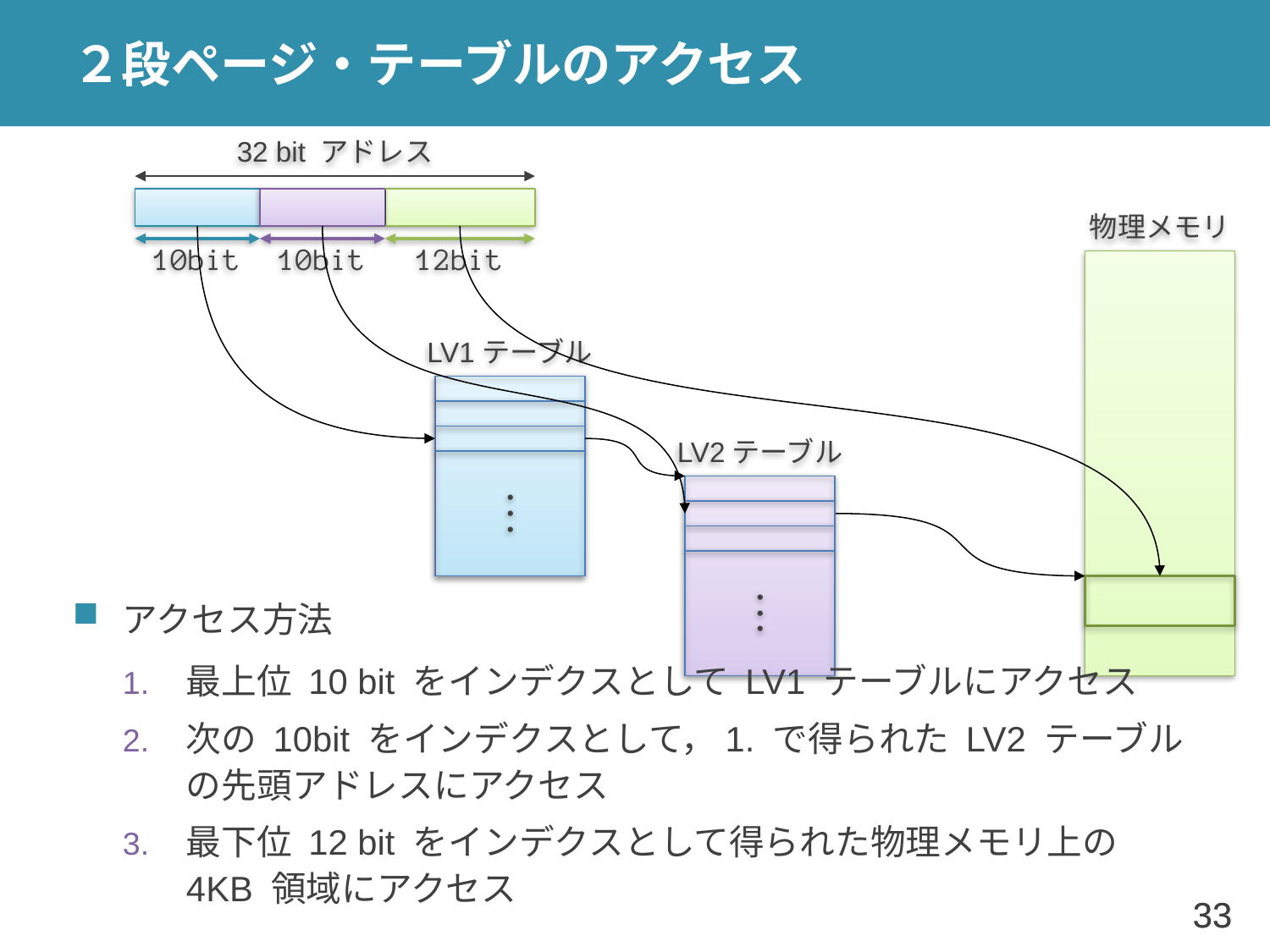

# ２段ページ・テーブルのアクセス
32 bit アドレス

物理メモリ
10bit
10bit
12bit

LV1テーブル

LV2テーブル
･･･

･･･
アクセス方法
最上位 10 bit をインデクスとして LV1 テーブルにアクセス
次の 10bit をインデクスとして，1. で得られた LV2 テーブルの先頭アドレスにアクセス
最下位 12 bit をインデクスとして得られた物理メモリ上の 4KB 領域にアクセス